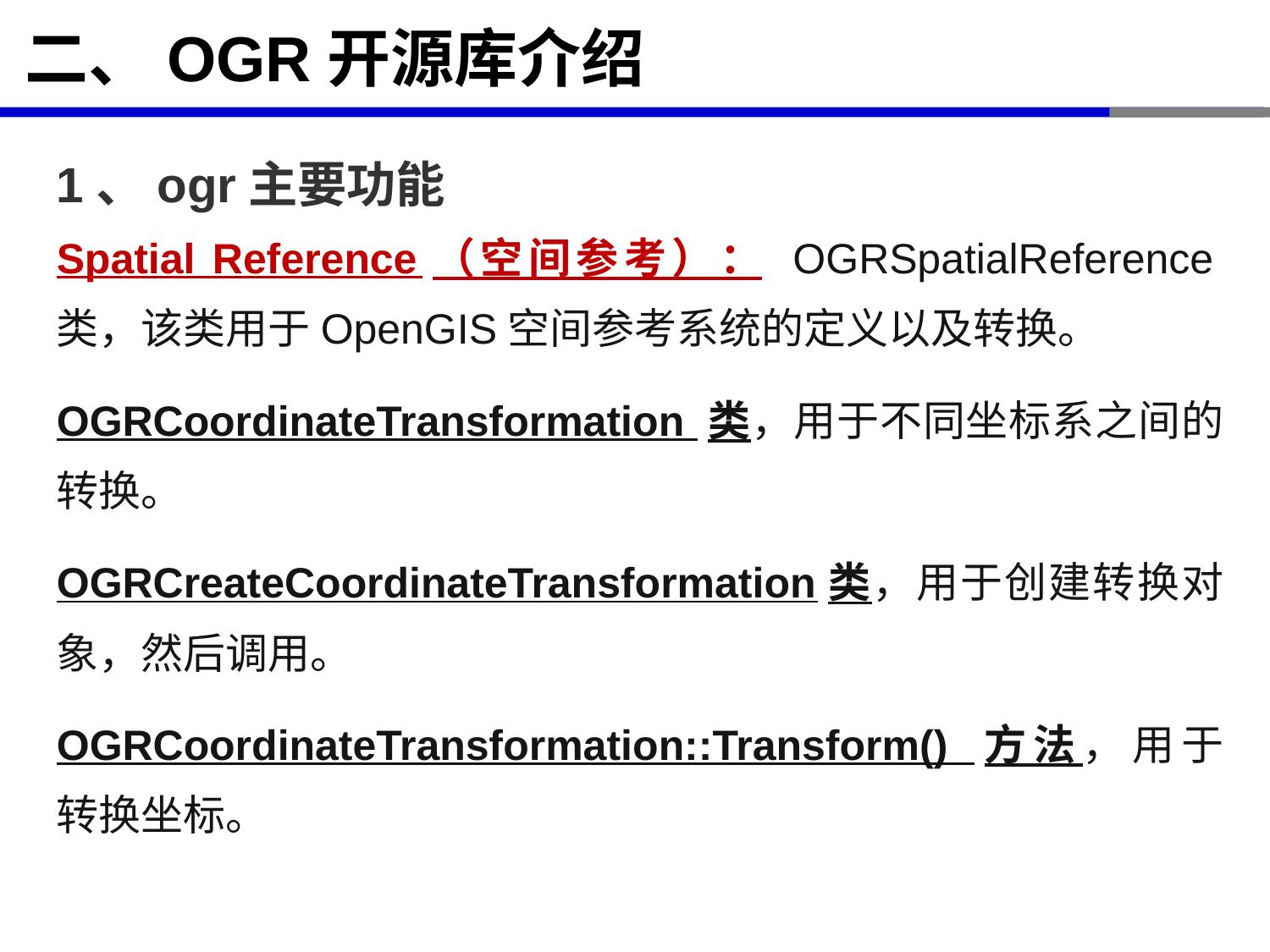

# 二、OGR开源库介绍
1、ogr主要功能
Spatial Reference（空间参考）： OGRSpatialReference类，该类用于OpenGIS空间参考系统的定义以及转换。
OGRCoordinateTransformation 类，用于不同坐标系之间的转换。
OGRCreateCoordinateTransformation类，用于创建转换对象，然后调用。
OGRCoordinateTransformation::Transform() 方法，用于转换坐标。